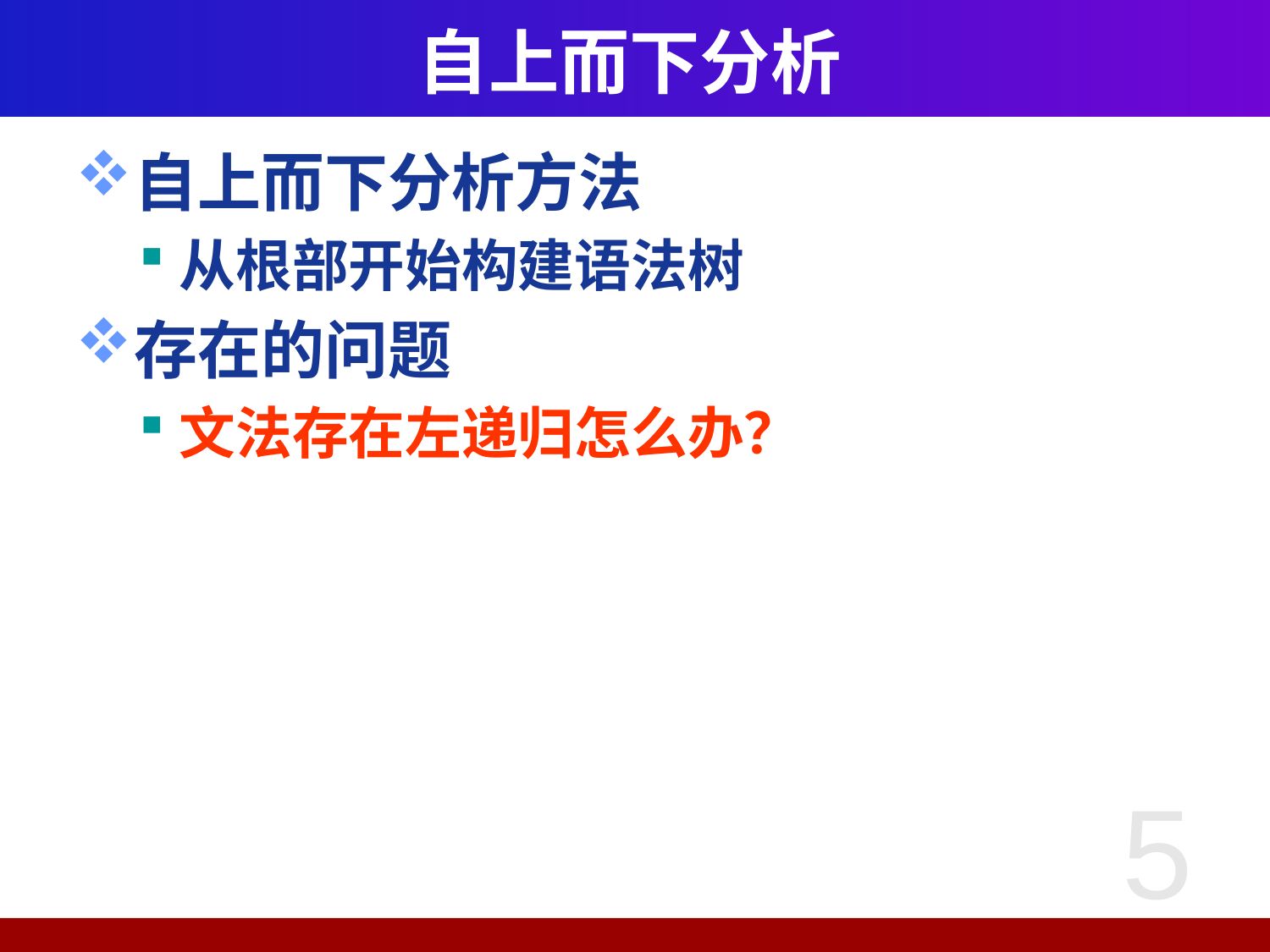

# 自上而下分析
自上而下分析方法
从根部开始构建语法树
存在的问题
文法存在左递归怎么办？
5